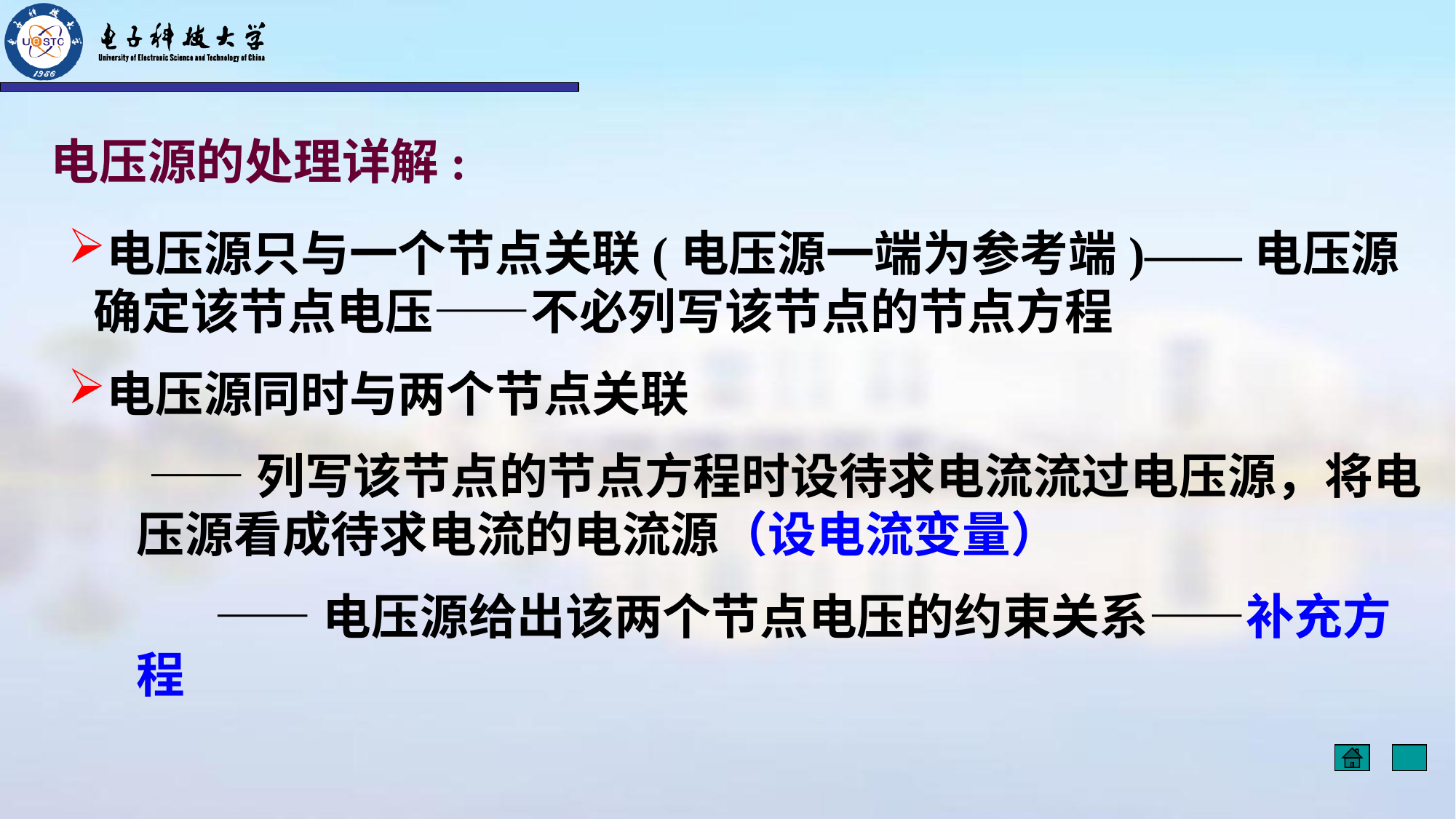

电压源的处理详解:
电压源只与一个节点关联(电压源一端为参考端)——电压源确定该节点电压——不必列写该节点的节点方程
电压源同时与两个节点关联
 ——列写该节点的节点方程时设待求电流流过电压源，将电压源看成待求电流的电流源（设电流变量）
       ——电压源给出该两个节点电压的约束关系——补充方程